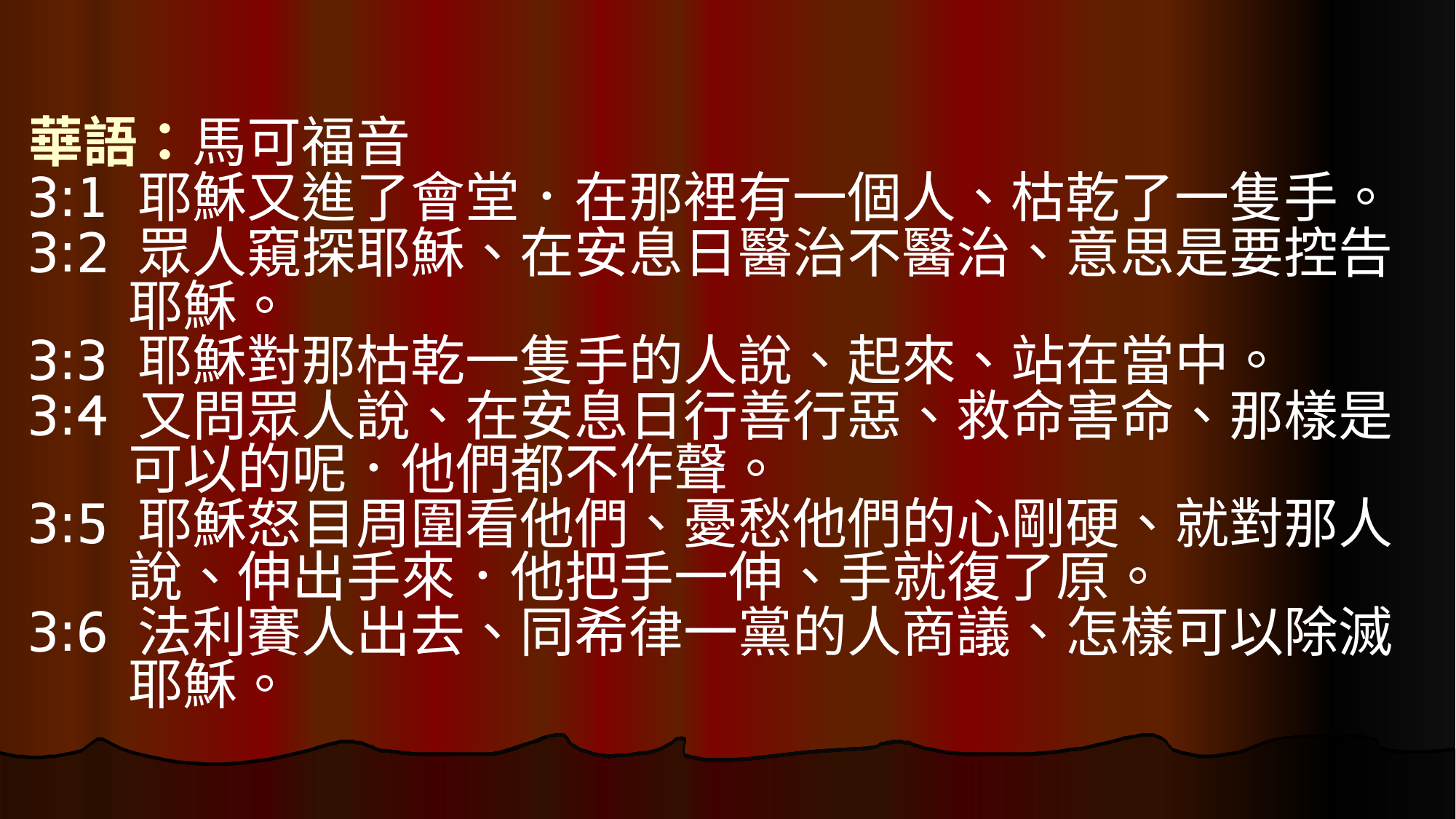

華語：馬可福音
3:1 耶穌又進了會堂．在那裡有一個人、枯乾了一隻手。
3:2 眾人窺探耶穌、在安息日醫治不醫治、意思是要控告
耶穌。
3:3 耶穌對那枯乾一隻手的人說、起來、站在當中。
3:4 又問眾人說、在安息日行善行惡、救命害命、那樣是
可以的呢．他們都不作聲。
3:5 耶穌怒目周圍看他們、憂愁他們的心剛硬、就對那人
說、伸出手來．他把手一伸、手就復了原。
3:6 法利賽人出去、同希律一黨的人商議、怎樣可以除滅
耶穌。